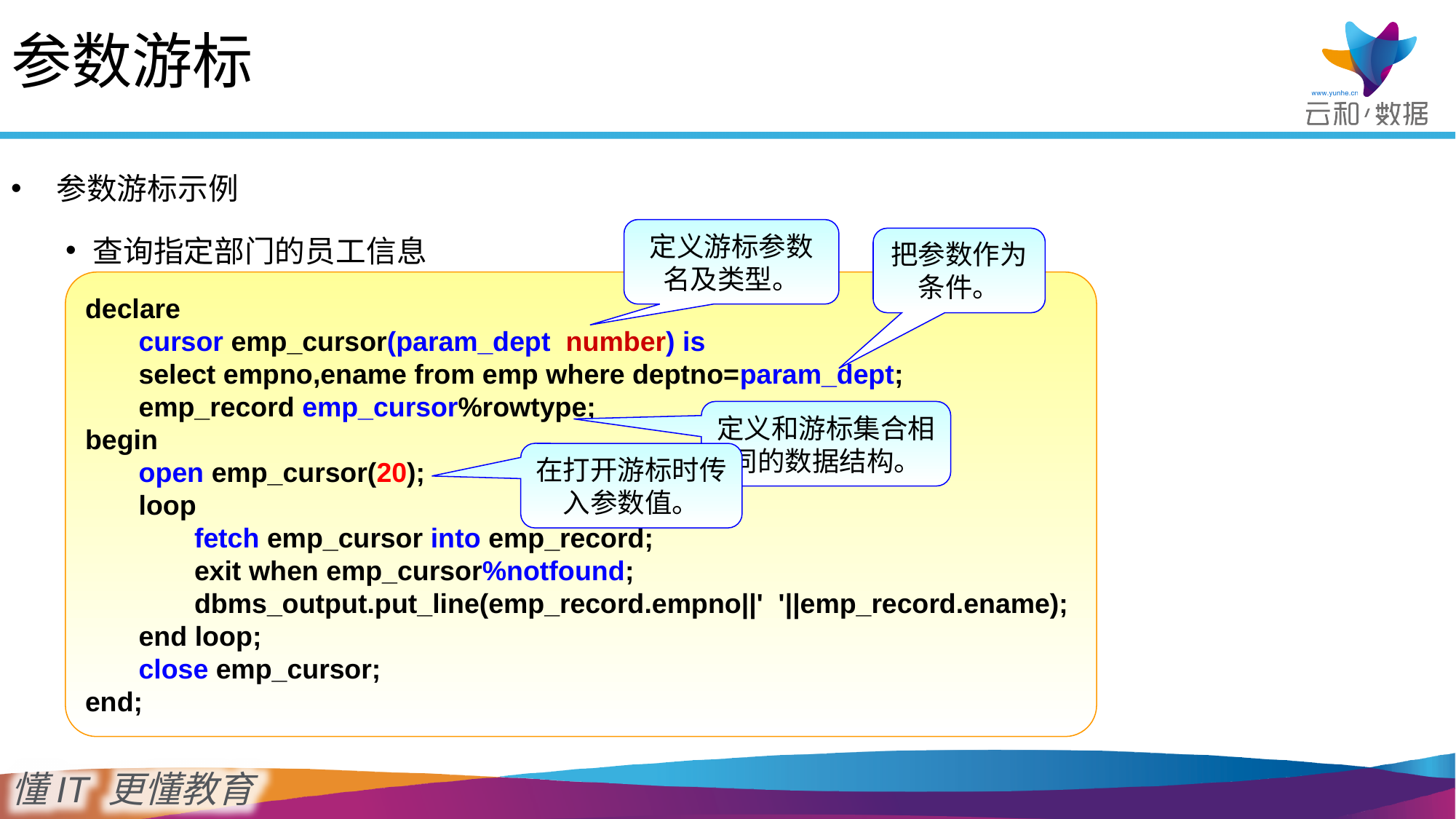

参数游标
参数游标示例
查询指定部门的员工信息
定义游标参数名及类型。
把参数作为条件。
declare
	cursor emp_cursor(param_dept  number) is
	select empno,ename from emp where deptno=param_dept;
	emp_record emp_cursor%rowtype;
begin
  	open emp_cursor(20);
  	loop
    		fetch emp_cursor into emp_record;
    		exit when emp_cursor%notfound;
    		dbms_output.put_line(emp_record.empno||'  '||emp_record.ename);
  	end loop;
 	close emp_cursor;
end;
定义和游标集合相同的数据结构。
在打开游标时传入参数值。